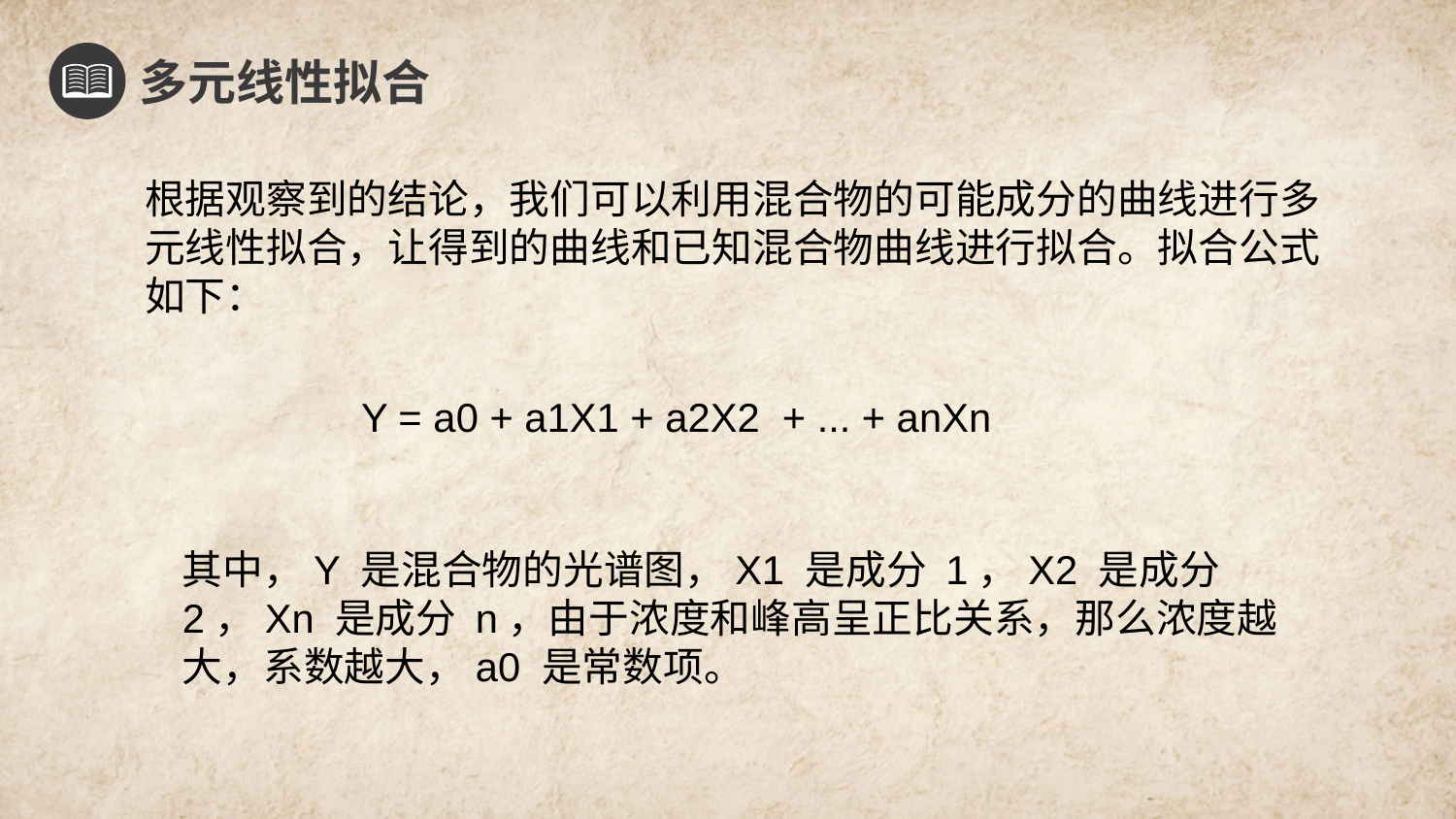

多元线性拟合
根据观察到的结论，我们可以利用混合物的可能成分的曲线进行多元线性拟合，让得到的曲线和已知混合物曲线进行拟合。拟合公式如下：
Y = a0 + a1X1 + a2X2  + ... + anXn
其中，Y 是混合物的光谱图，X1 是成分 1，X2 是成分 2，Xn 是成分 n，由于浓度和峰高呈正比关系，那么浓度越大，系数越大，a0 是常数项。